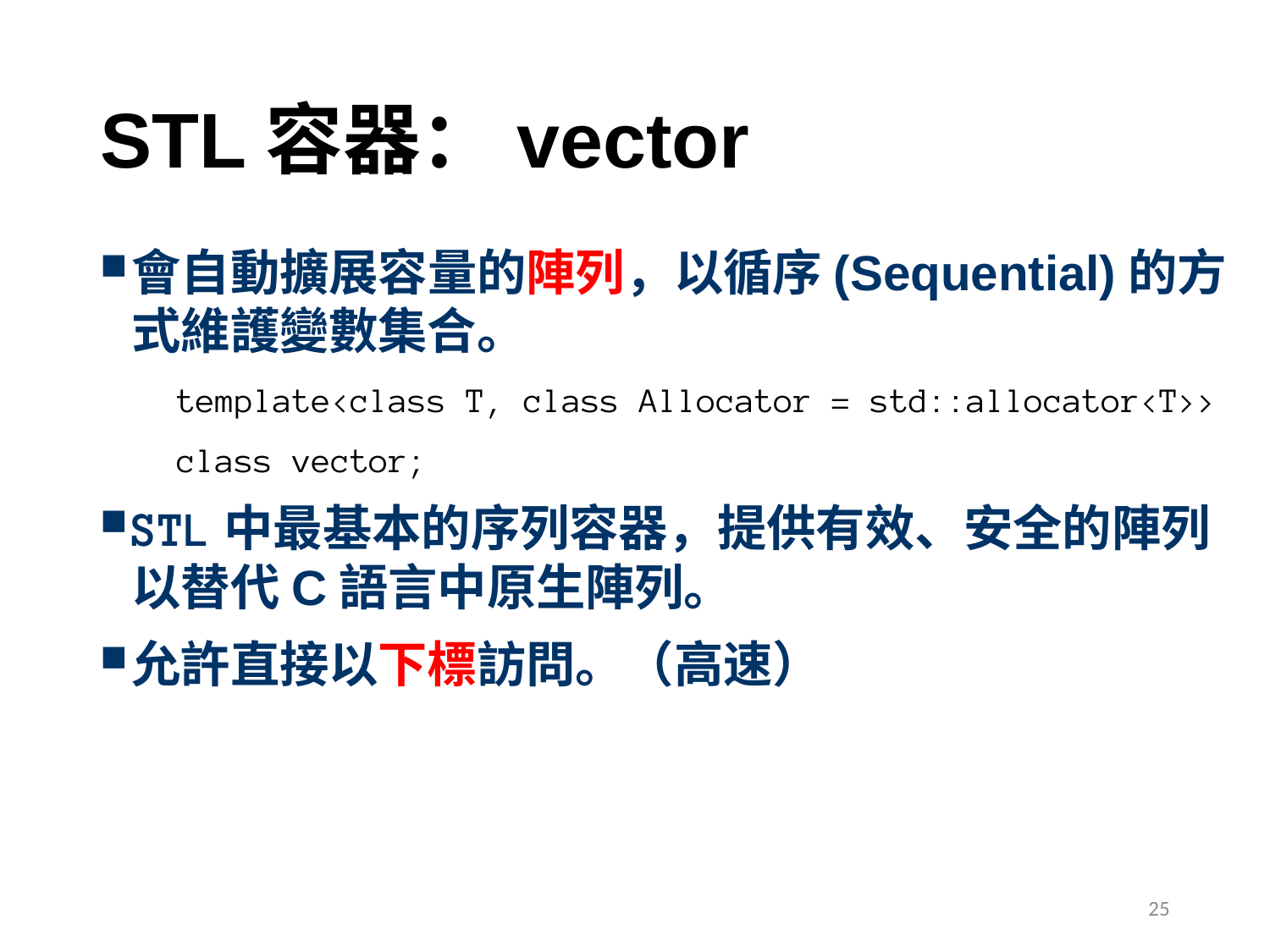

# STL容器：vector
會自動擴展容量的陣列，以循序(Sequential)的方式維護變數集合。
    template<class T, class Allocator = std::allocator<T>>
    class vector;
STL中最基本的序列容器，提供有效、安全的陣列以替代C語言中原生陣列。
允許直接以下標訪問。（高速）
25